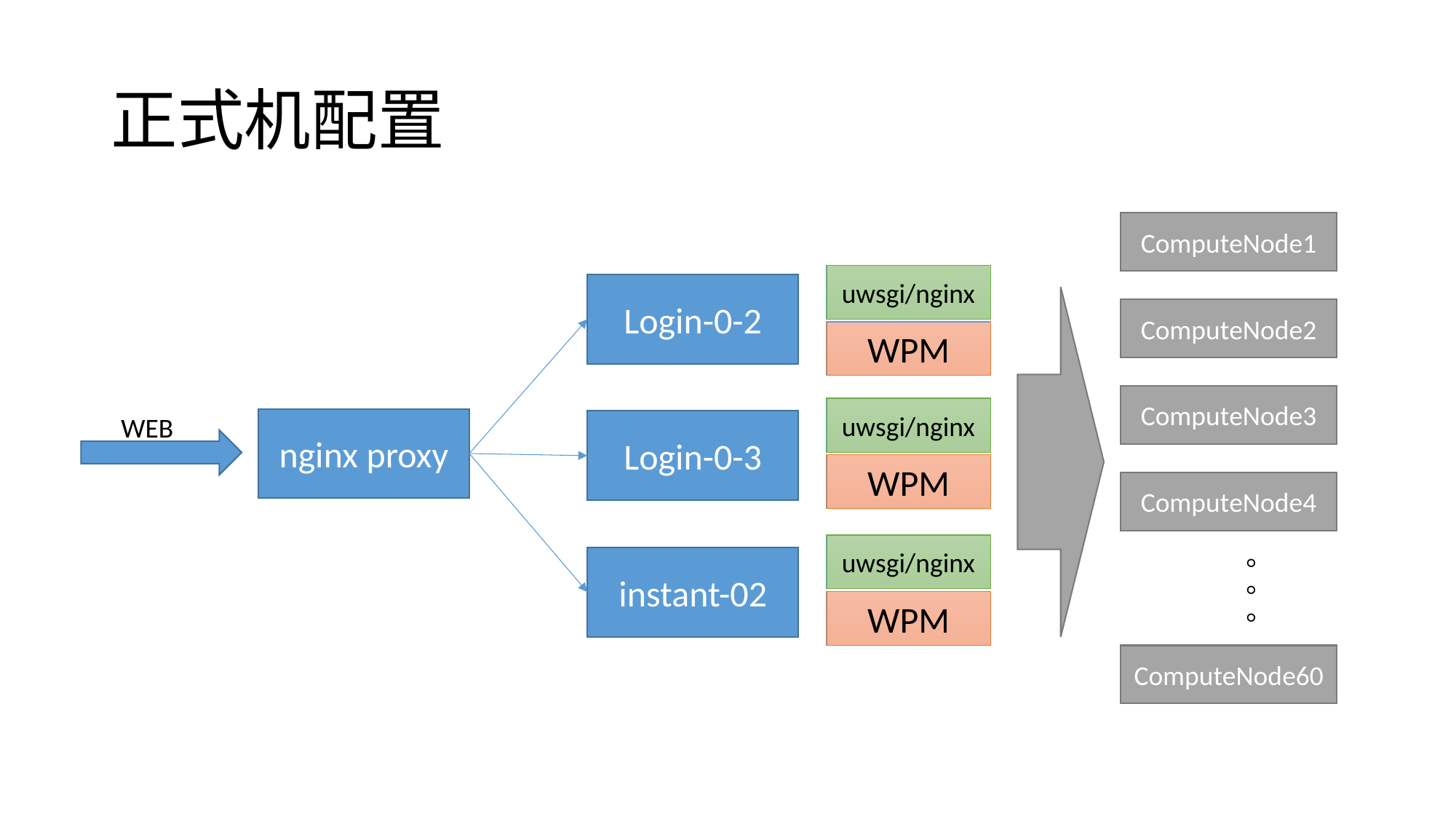

# 正式机配置
ComputeNode1
uwsgi/nginx
Login-0-2

ComputeNode2
WPM
ComputeNode3
uwsgi/nginx
WEB
nginx proxy
Login-0-3

WPM
ComputeNode4
uwsgi/nginx
instant-02
。。。
WPM
ComputeNode60